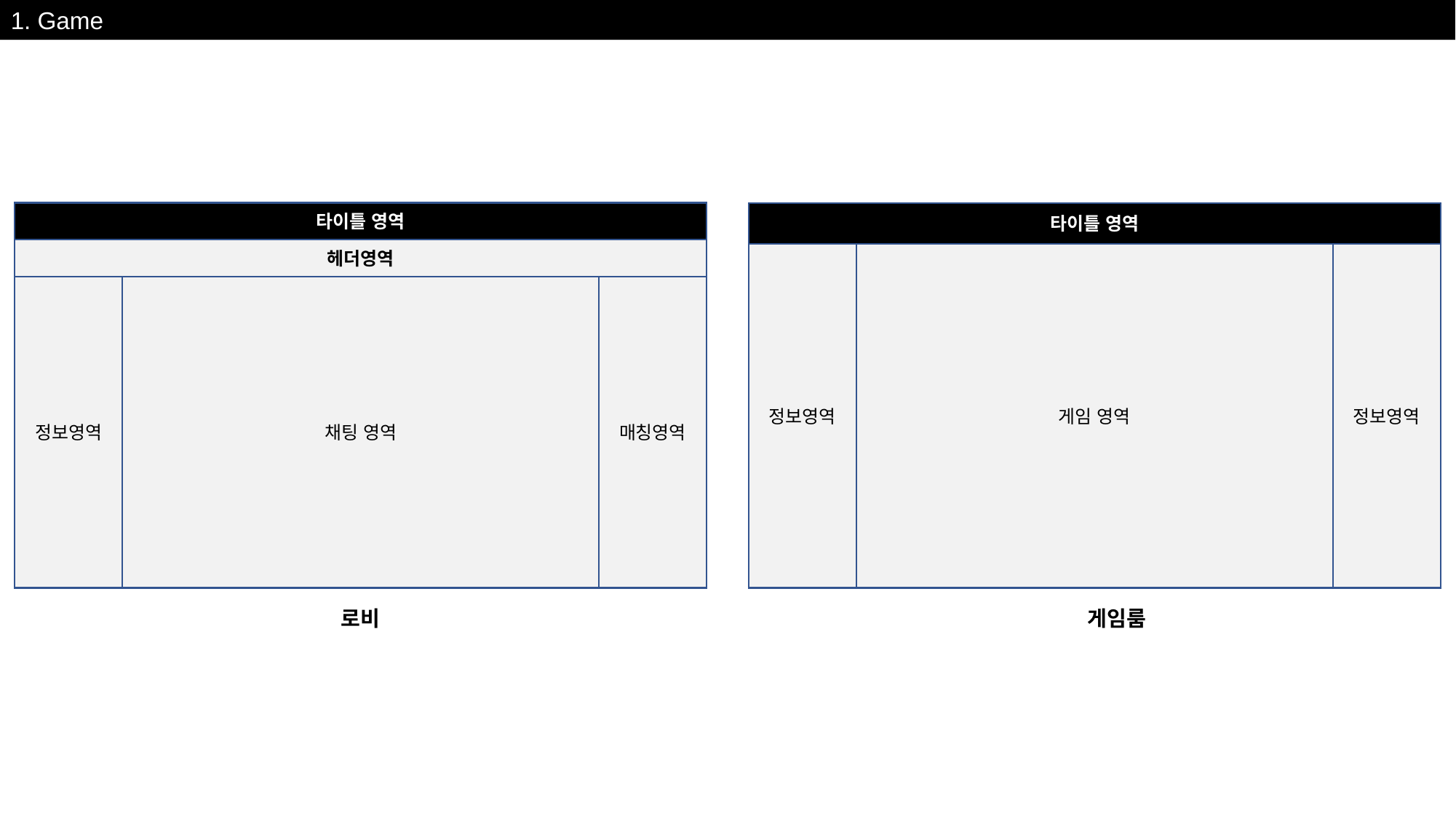

1. Game
타이틀 영역
헤더영역
정보영역
채팅 영역
매칭영역
타이틀 영역
정보영역
게임 영역
정보영역
로비
게임룸